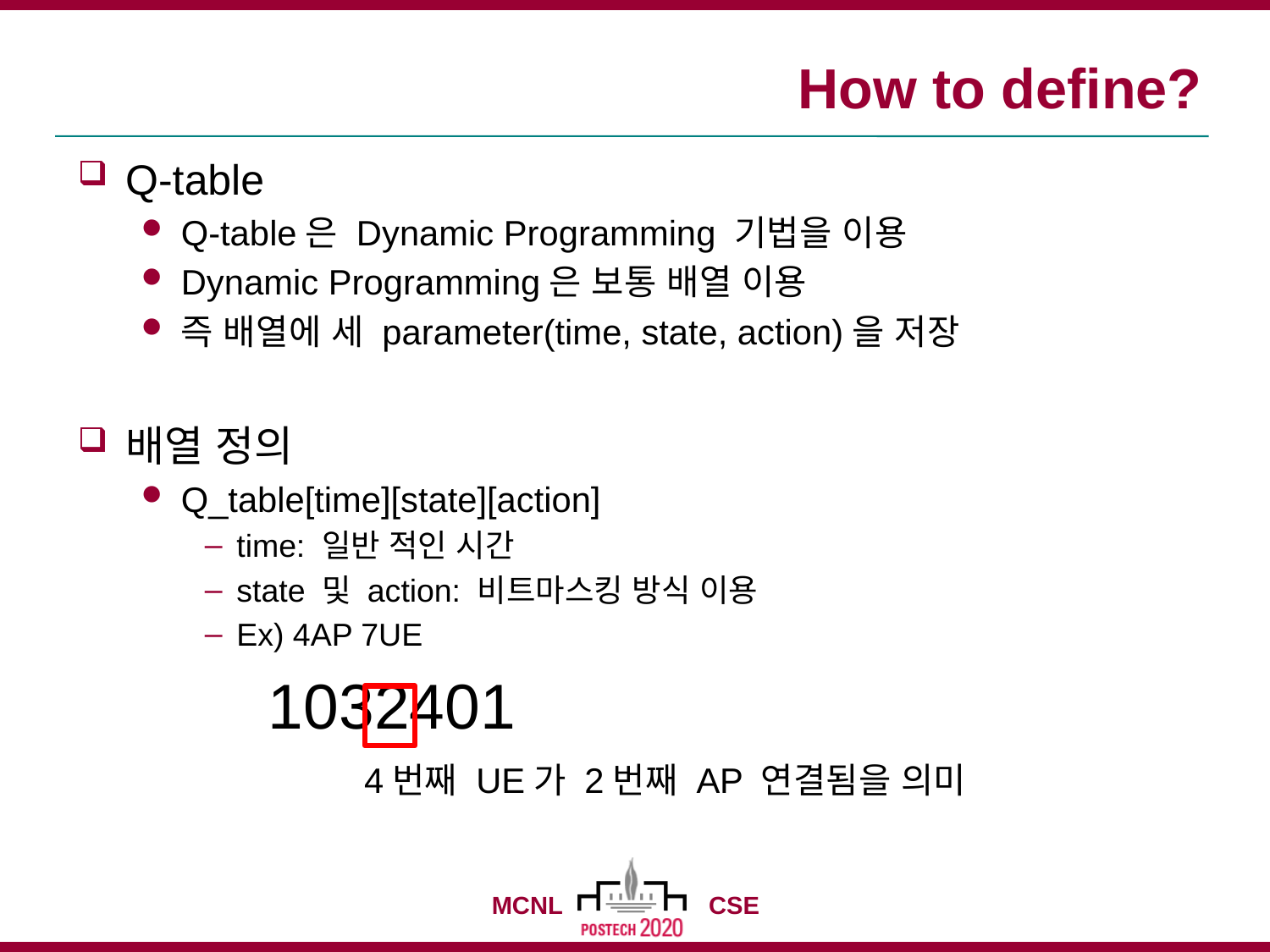

# How to define?

Q-table
Q-table은 Dynamic Programming 기법을 이용
Dynamic Programming은 보통 배열 이용
즉 배열에 세 parameter(time, state, action)을 저장

배열 정의
Q_table[time][state][action]
time: 일반 적인 시간
state 및 action: 비트마스킹 방식 이용
Ex) 4AP 7UE
1032401

4번째 UE가 2번째 AP 연결됨을 의미